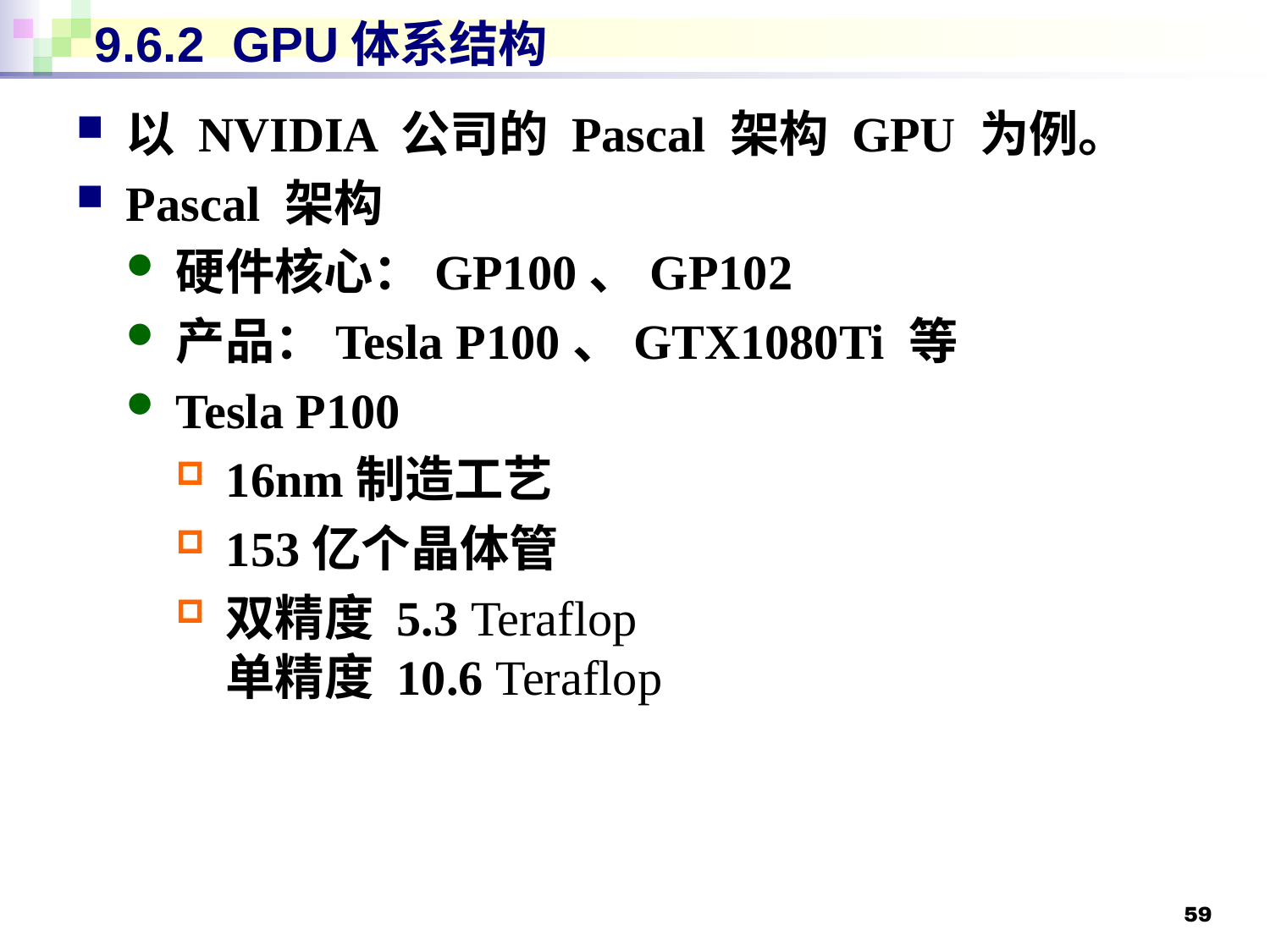

# 9.6.2  GPU体系结构
以 NVIDIA 公司的 Pascal 架构 GPU 为例。
Pascal 架构
硬件核心：GP100、GP102
产品：Tesla P100、GTX1080Ti 等
Tesla P100
16nm制造工艺
153亿个晶体管
双精度 5.3 Teraflop
单精度 10.6 Teraflop

59